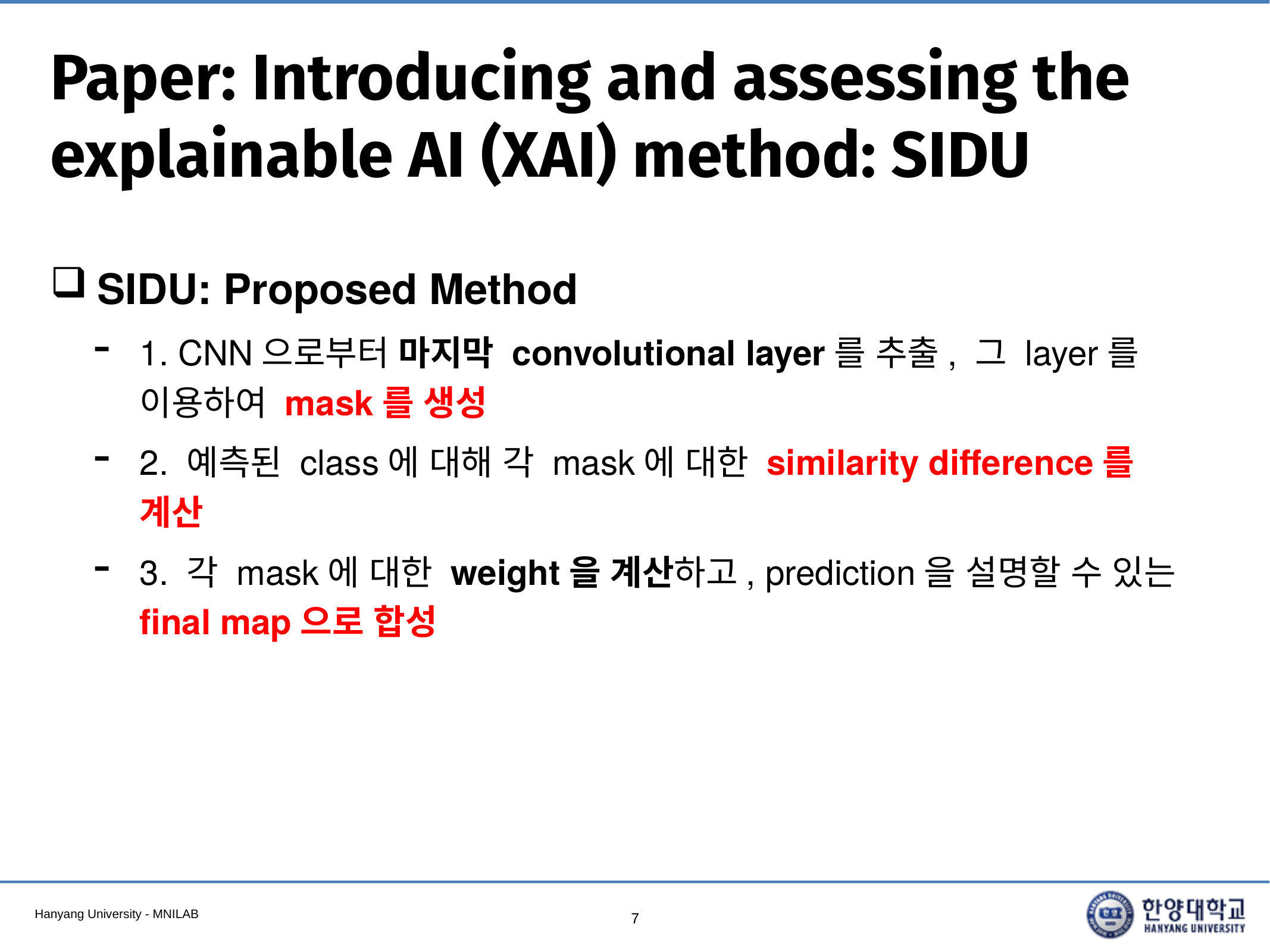

# Paper: Introducing and assessing the explainable AI (XAI) method: SIDU
SIDU: Proposed Method
1. CNN으로부터 마지막 convolutional layer를 추출, 그 layer를 이용하여 mask를 생성
2. 예측된 class에 대해 각 mask에 대한 similarity difference를 계산
3. 각 mask에 대한 weight을 계산하고, prediction을 설명할 수 있는 final map으로 합성
7